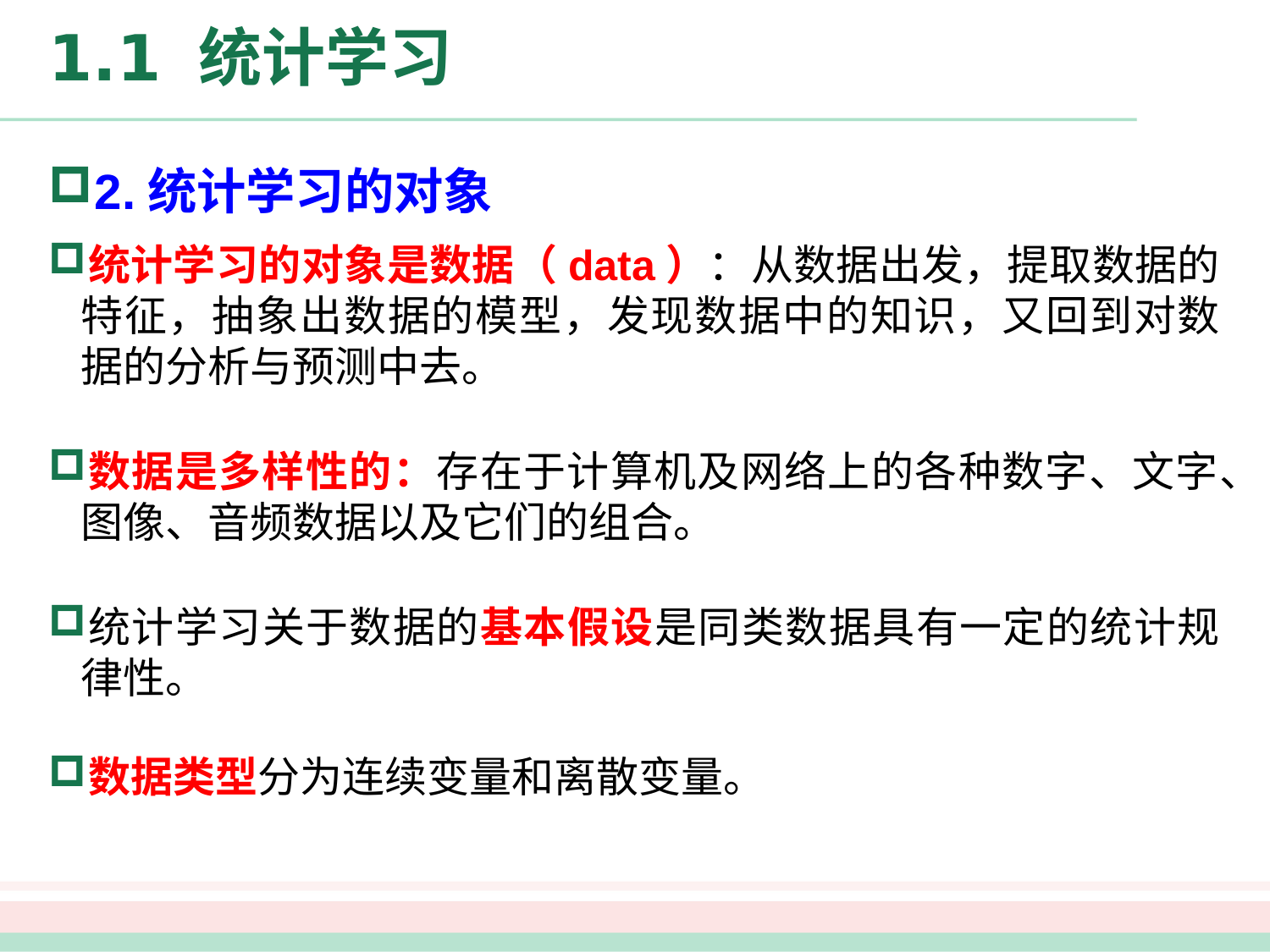

# 1.1 统计学习
2.统计学习的对象
统计学习的对象是数据（data）：从数据出发，提取数据的特征，抽象出数据的模型，发现数据中的知识，又回到对数据的分析与预测中去。

数据是多样性的：存在于计算机及网络上的各种数字、文字、图像、音频数据以及它们的组合。

统计学习关于数据的基本假设是同类数据具有一定的统计规律性。

数据类型分为连续变量和离散变量。